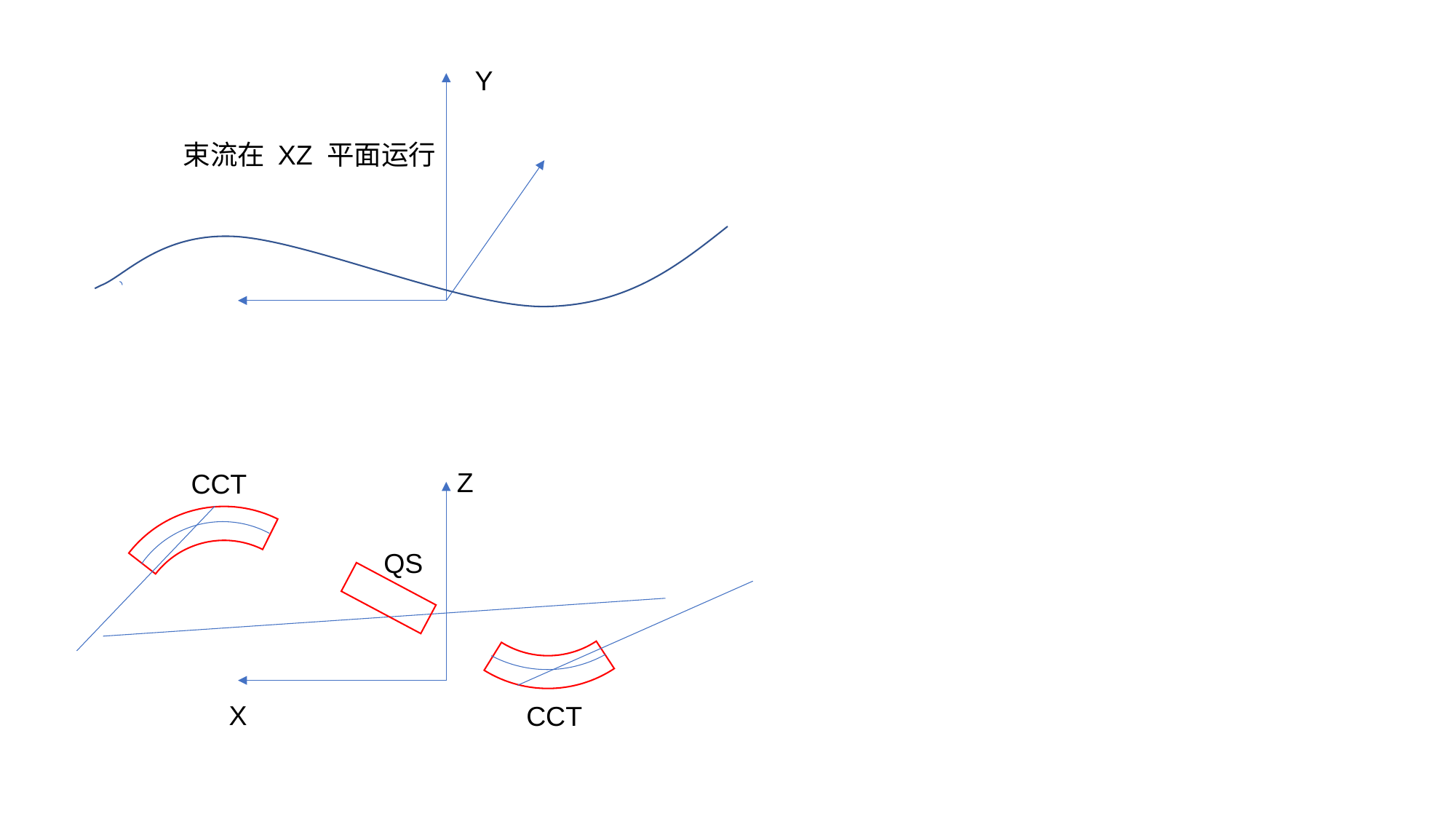

Y
束流在 XZ 平面运行

Z
CCT

QS

X
CCT